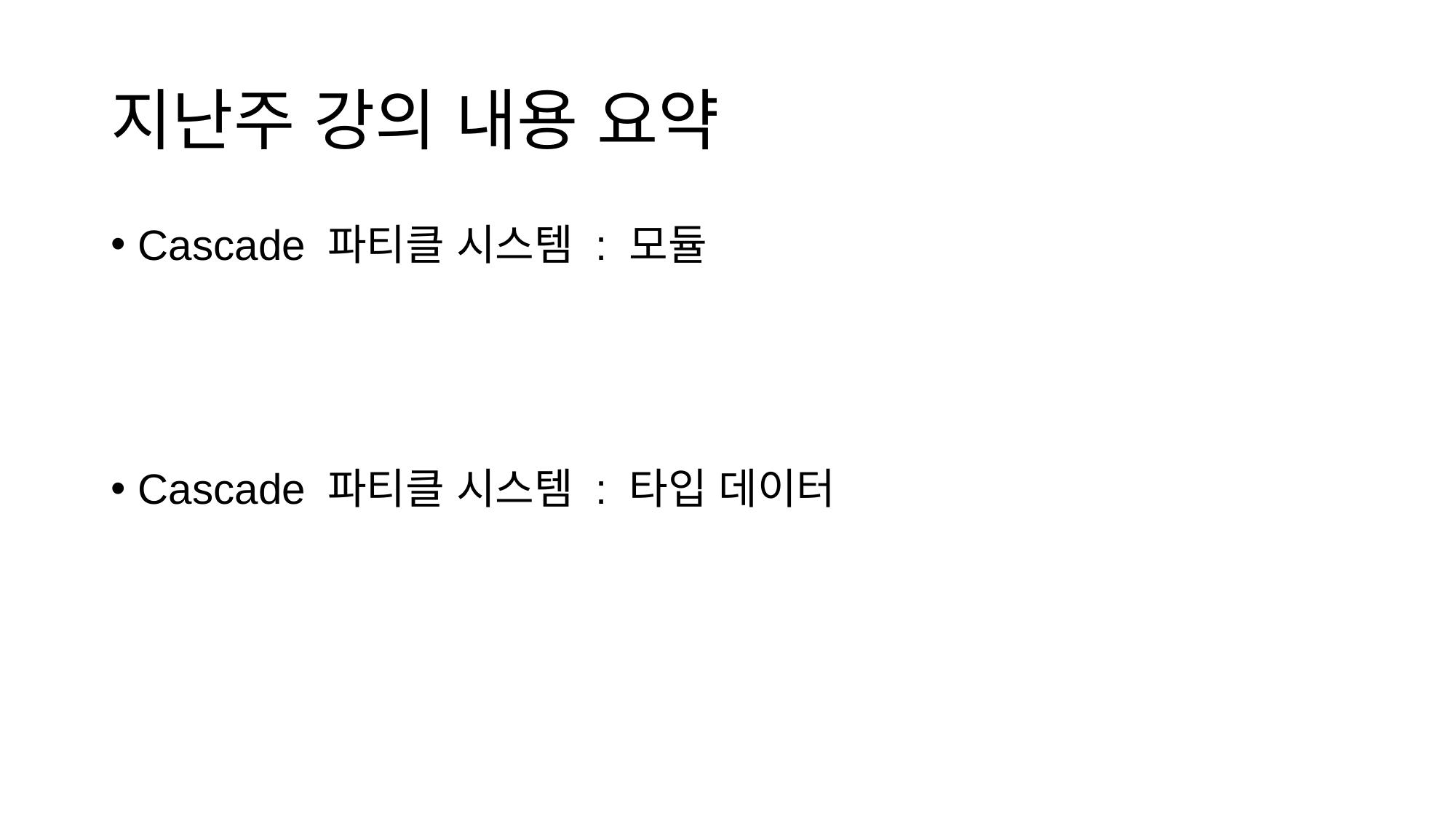

# 지난주 강의 내용 요약
Cascade 파티클 시스템 : 모듈

Cascade 파티클 시스템 : 타입 데이터